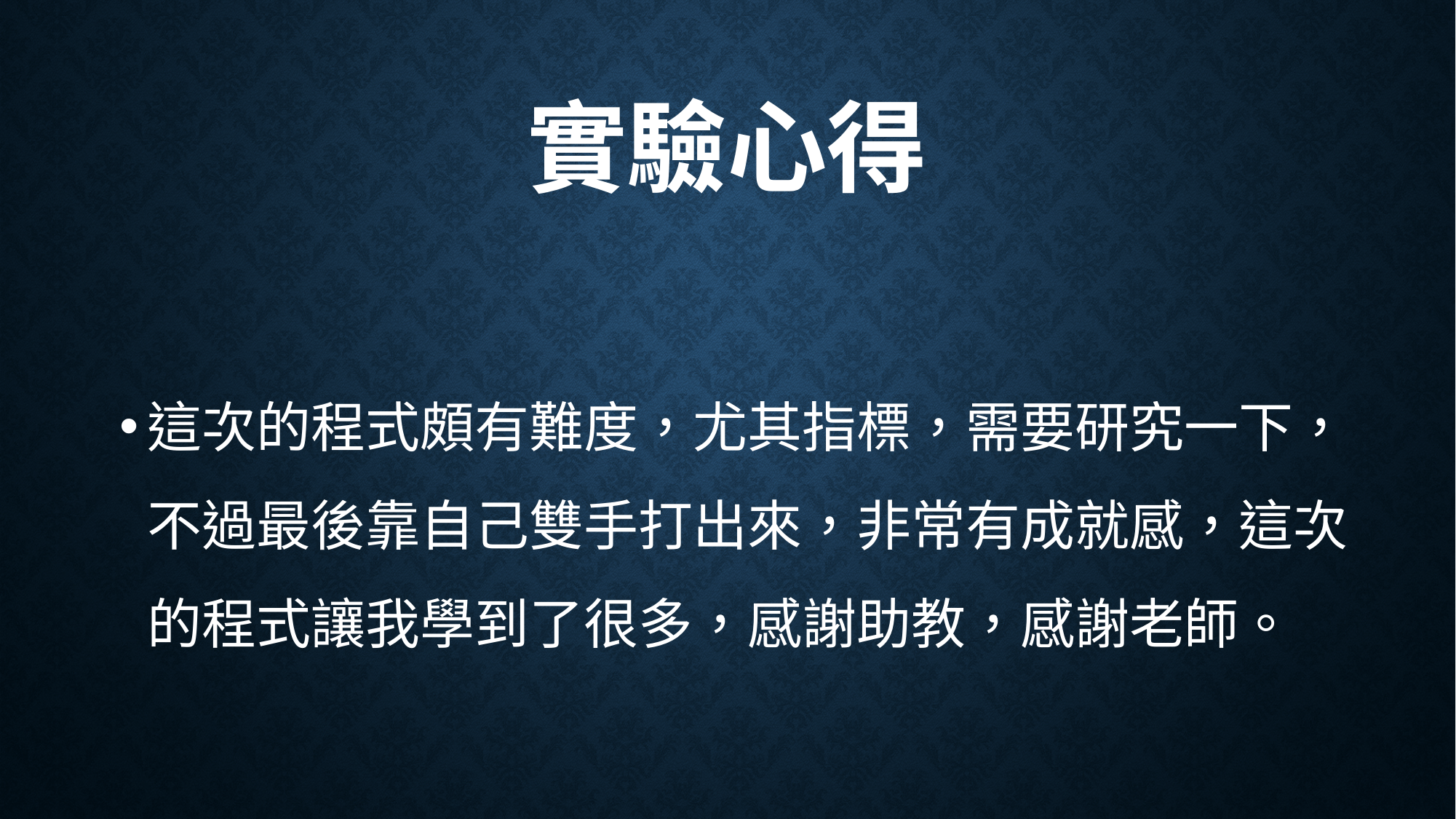

# 實驗心得
這次的程式頗有難度，尤其指標，需要研究一下，不過最後靠自己雙手打出來，非常有成就感，這次的程式讓我學到了很多，感謝助教，感謝老師。